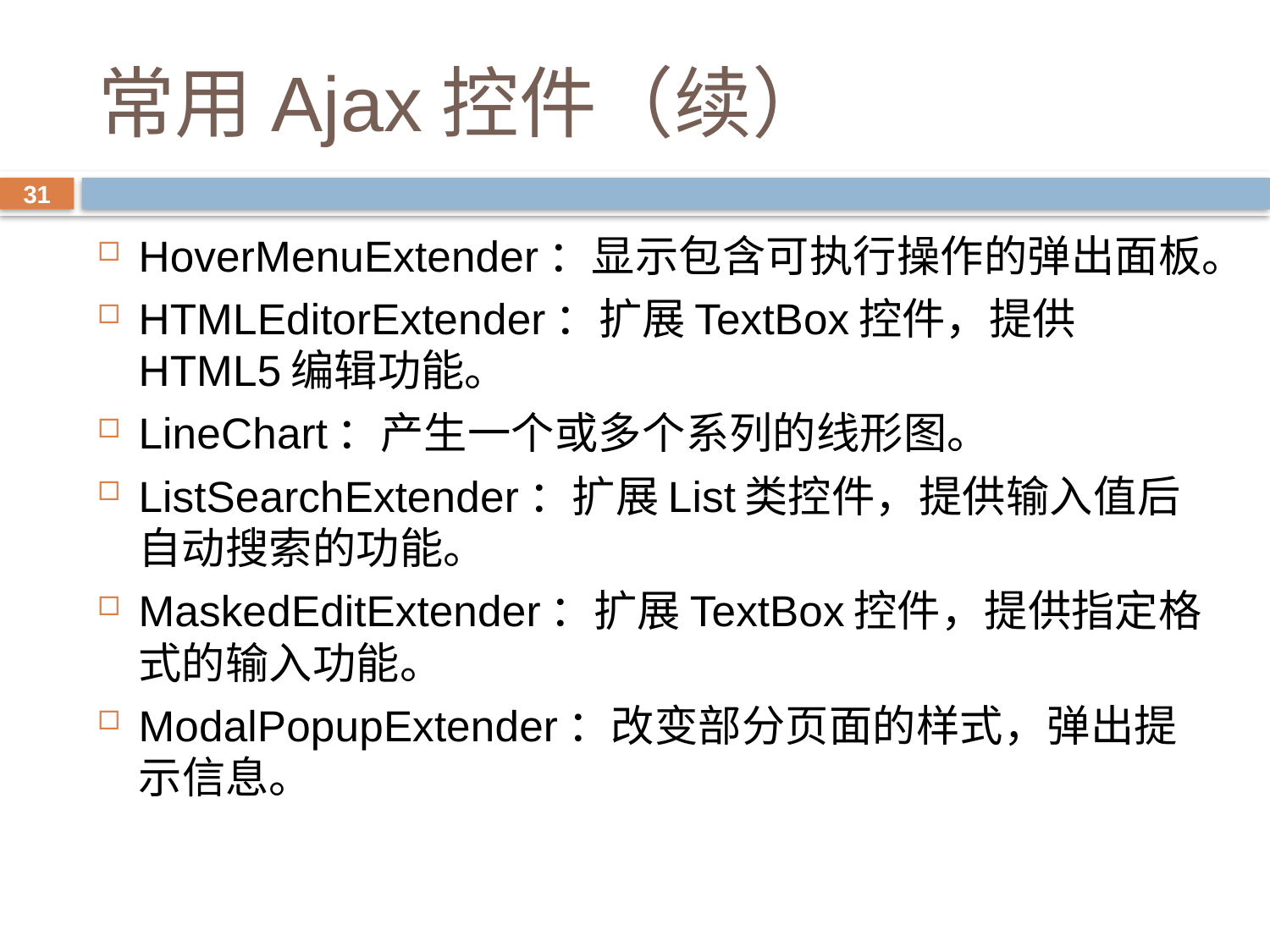

# 常用Ajax控件（续）
31
HoverMenuExtender：显示包含可执行操作的弹出面板。
HTMLEditorExtender：扩展TextBox控件，提供HTML5编辑功能。
LineChart：产生一个或多个系列的线形图。
ListSearchExtender：扩展List类控件，提供输入值后自动搜索的功能。
MaskedEditExtender：扩展TextBox控件，提供指定格式的输入功能。
ModalPopupExtender：改变部分页面的样式，弹出提示信息。